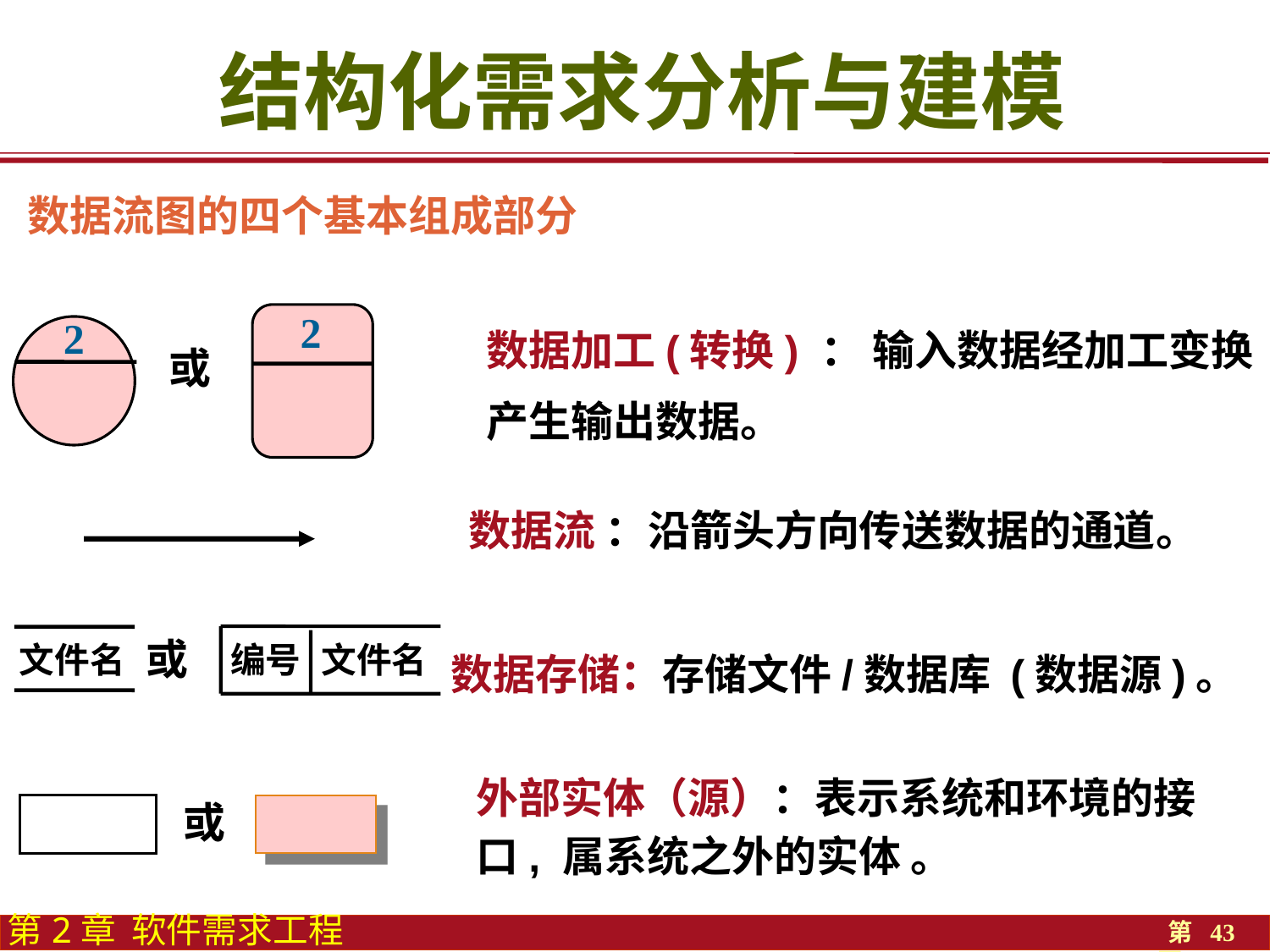

结构化需求分析与建模
数据流图的四个基本组成部分
数据加工(转换) ： 输入数据经加工变换产生输出数据。
2

2

或

数据流 ：沿箭头方向传送数据的通道。

数据存储：存储文件/数据库 (数据源)。

或

文件名
编号
文件名

外部实体（源）：表示系统和环境的接口, 属系统之外的实体 。
或